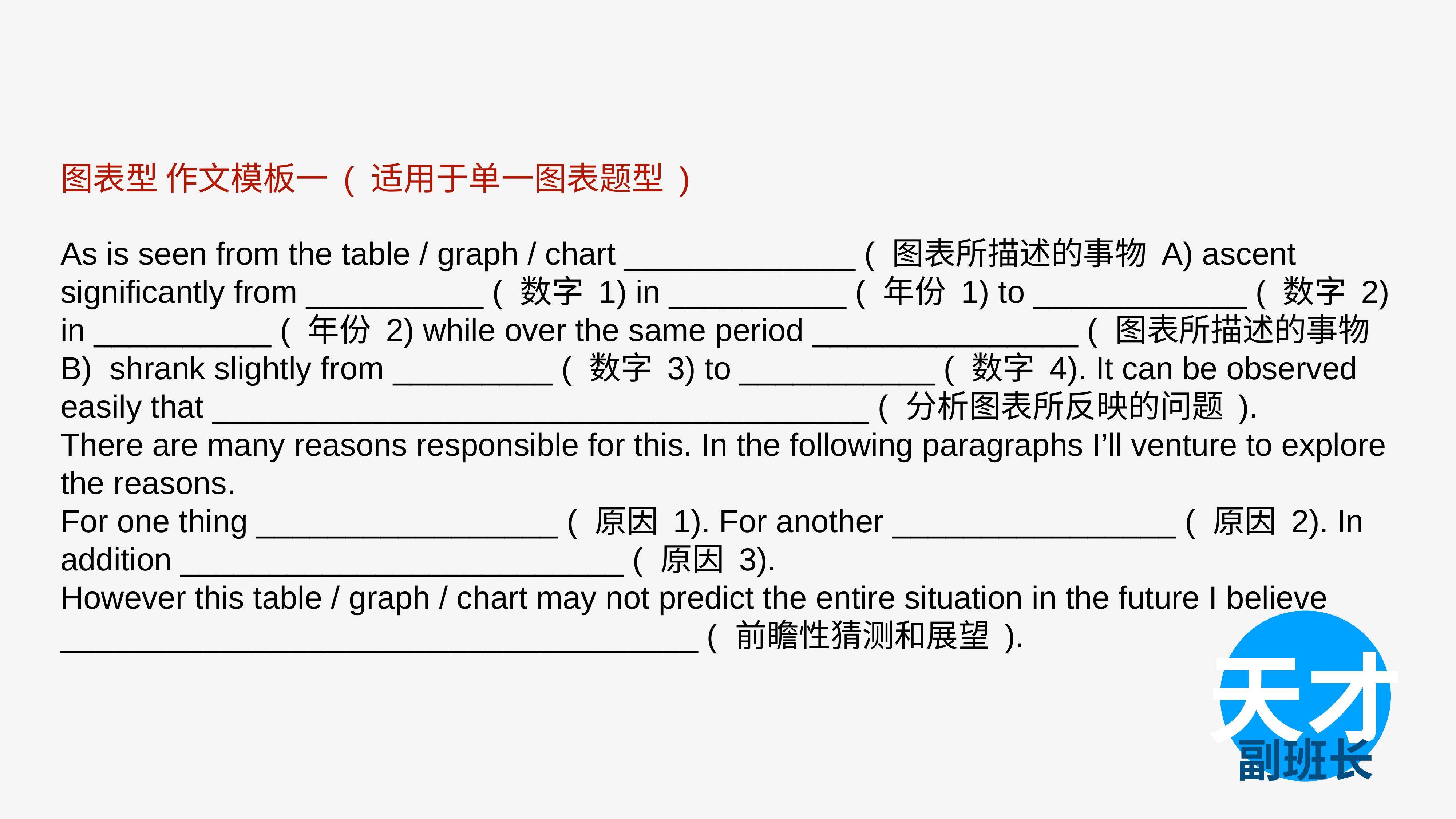

图表型 作文模板一 ( 适用于单一图表题型 )

As is seen from the table / graph / chart _____________ ( 图表所描述的事物 A) ascent significantly from __________ ( 数字 1) in __________ ( 年份 1) to ____________ ( 数字 2) in __________ ( 年份 2) while over the same period _______________ ( 图表所描述的事物 B)  shrank slightly from _________ ( 数字 3) to ___________ ( 数字 4). It can be observed easily that _____________________________________ ( 分析图表所反映的问题 ).
There are many reasons responsible for this. In the following paragraphs I’ll venture to explore the reasons.
For one thing _________________ ( 原因 1). For another ________________ ( 原因 2). In addition _________________________ ( 原因 3).
However this table / graph / chart may not predict the entire situation in the future I believe ____________________________________ ( 前瞻性猜测和展望 ).